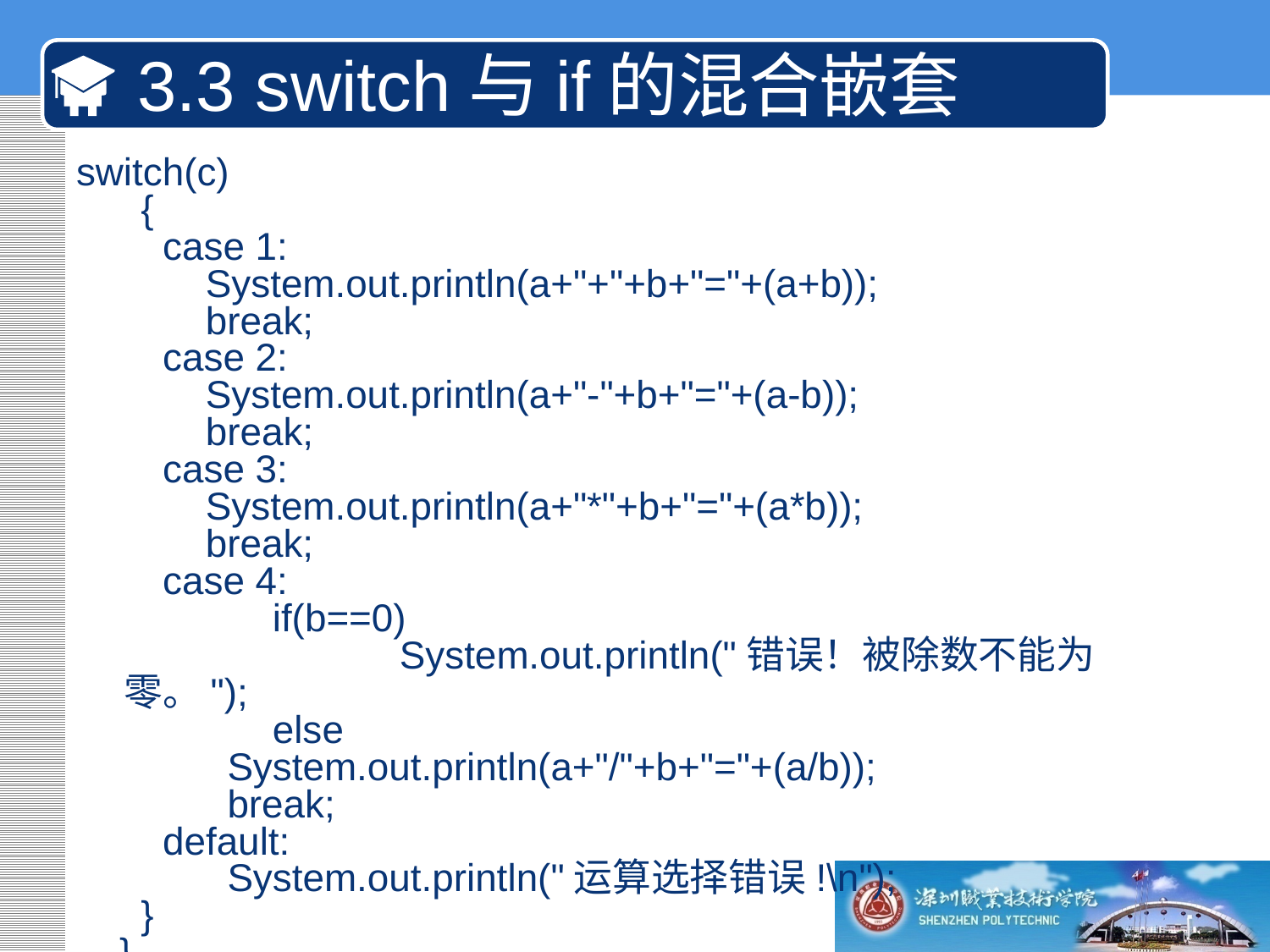

# 3.3 switch与if的混合嵌套
switch(c)
      {
        case 1:
            System.out.println(a+"+"+b+"="+(a+b));
            break;
        case 2:
            System.out.println(a+"-"+b+"="+(a-b));
            break;
        case 3:
            System.out.println(a+"*"+b+"="+(a*b));
            break;
        case 4:
		  if(b==0)
			  System.out.println("错误！被除数不能为零。");
		  else
              System.out.println(a+"/"+b+"="+(a/b));
              break;
        default:
              System.out.println("运算选择错误!\n");
      }
    }
 }